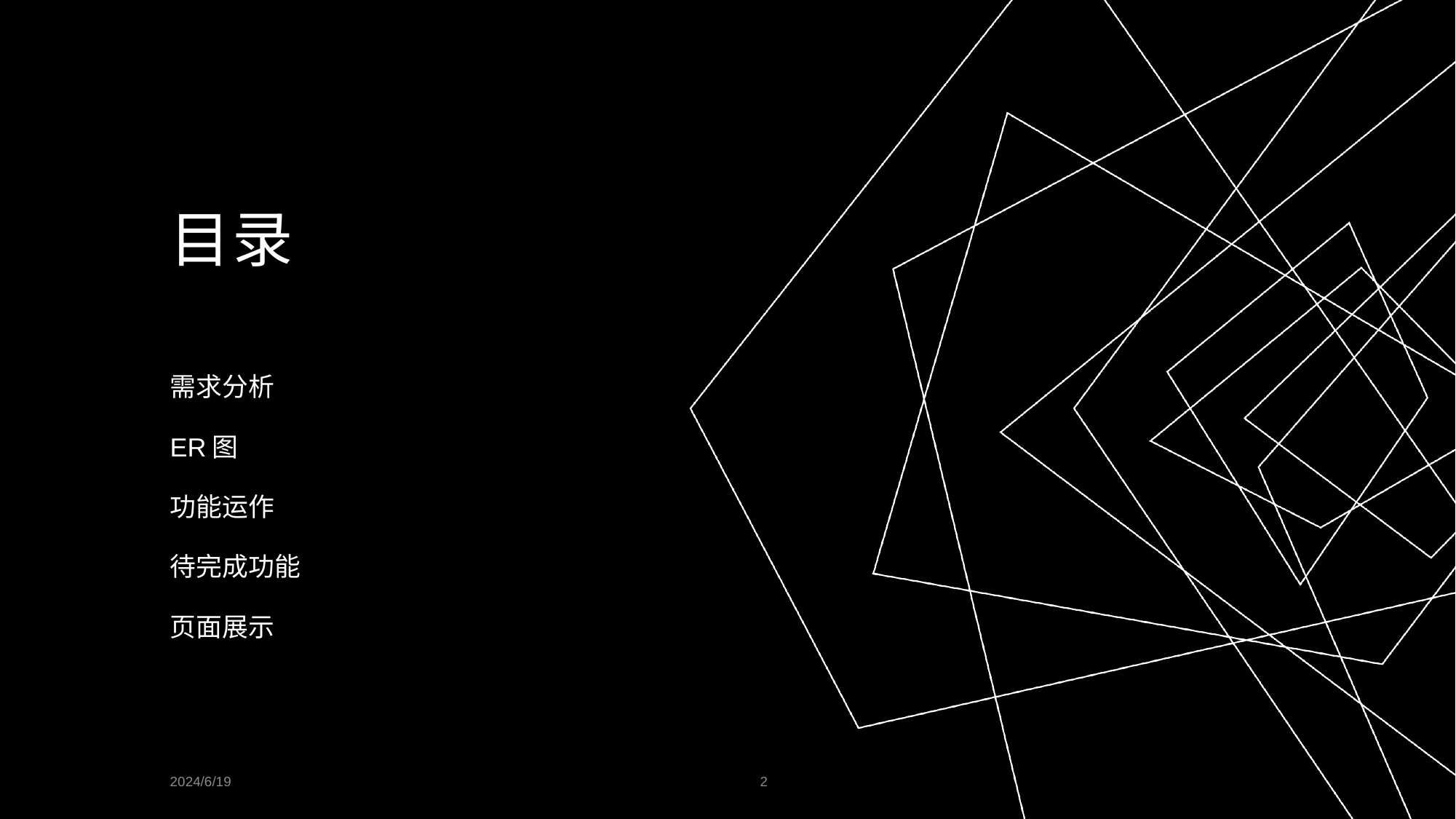

# 目录
需求分析
ER图
功能运作
待完成功能
页面展示
2024/6/19
2